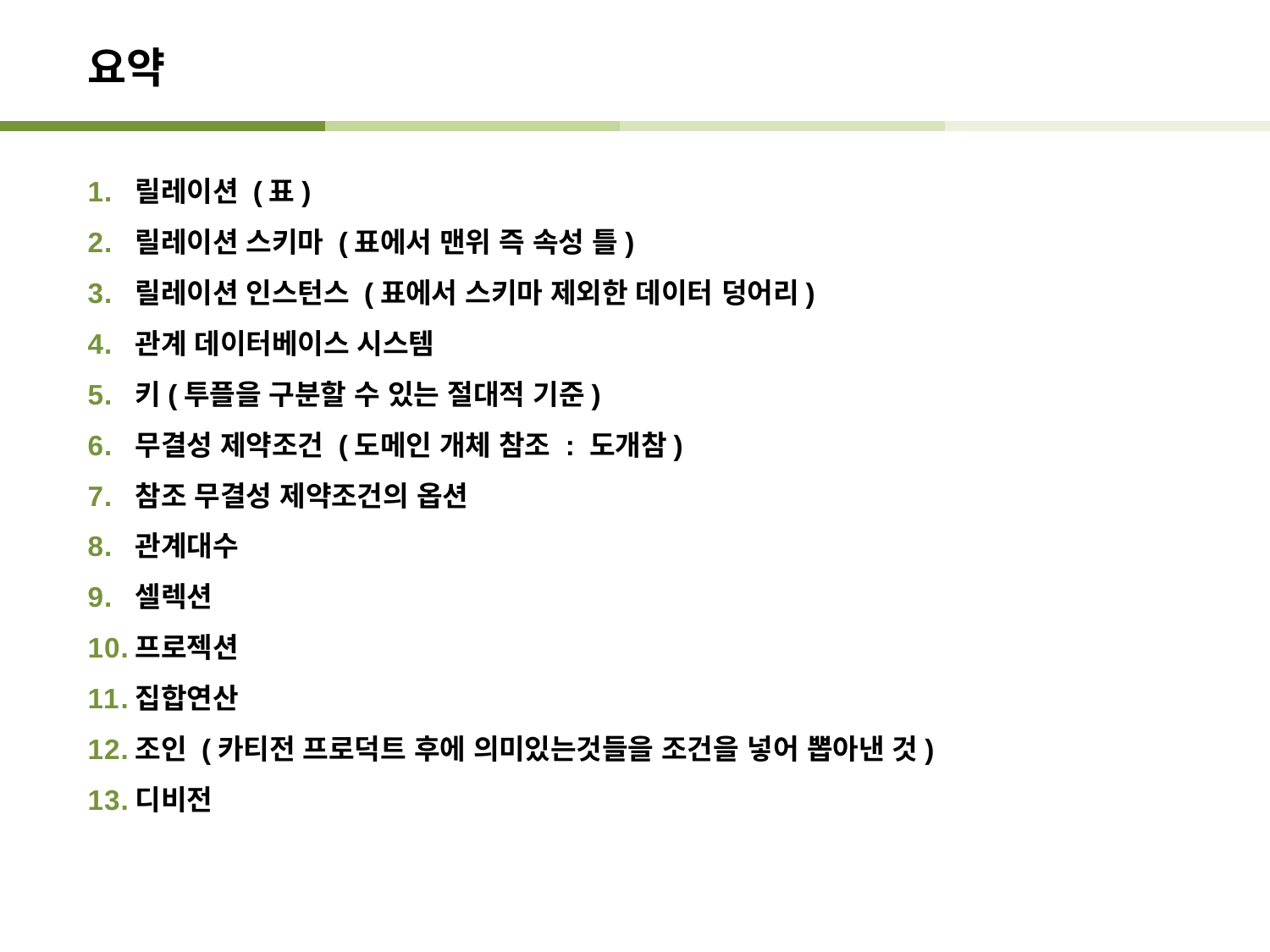

# 요약
릴레이션 (표)
릴레이션 스키마 (표에서 맨위 즉 속성 틀)
릴레이션 인스턴스 (표에서 스키마 제외한 데이터 덩어리)
관계 데이터베이스 시스템
키(투플을 구분할 수 있는 절대적 기준)
무결성 제약조건 (도메인 개체 참조 : 도개참)
참조 무결성 제약조건의 옵션
관계대수
셀렉션
프로젝션
집합연산
조인 (카티전 프로덕트 후에 의미있는것들을 조건을 넣어 뽑아낸 것)
디비전